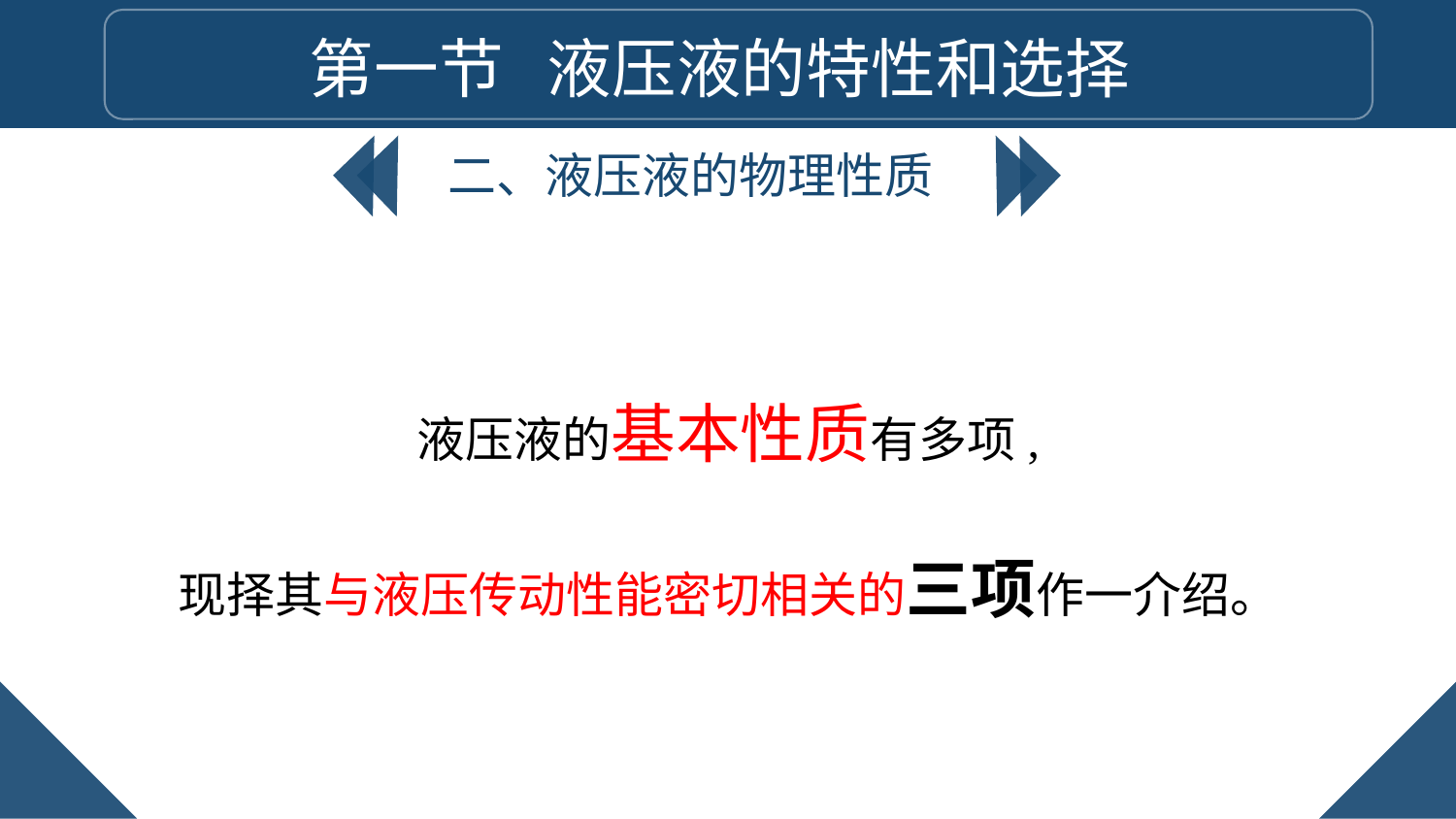

第一节   液压液的特性和选择
二、液压液的物理性质

液压液的基本性质有多项,
现择其与液压传动性能密切相关的三项作一介绍。